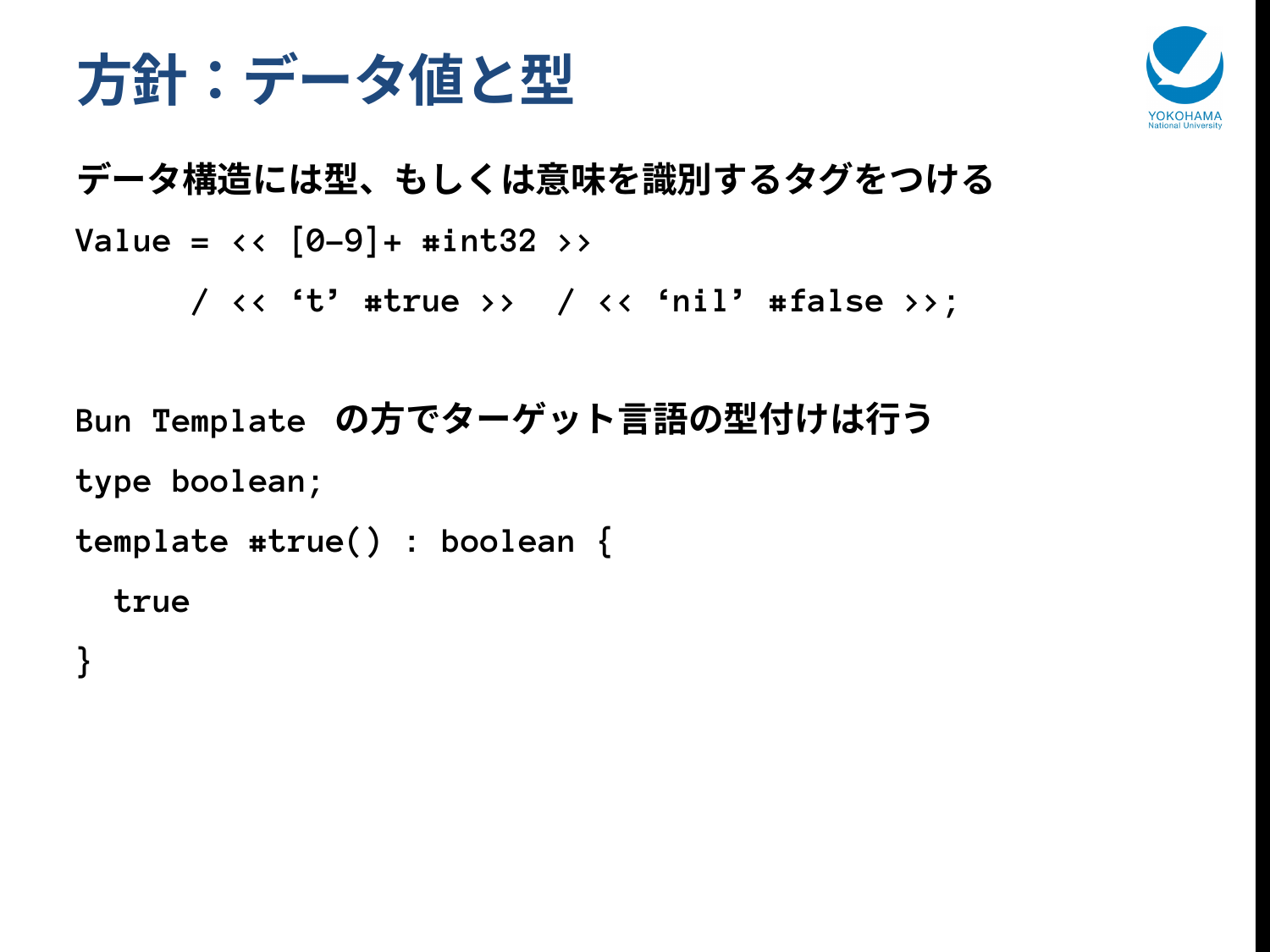

# 方針：データ値と型
データ構造には型、もしくは意味を識別するタグをつける
Value = << [0-9]+ #int32 >>
      / << ‘t’ #true >>  / << ‘nil’ #false >>;

Bun Template の方でターゲット言語の型付けは行う
type boolean;
template #true() : boolean {
  true
}